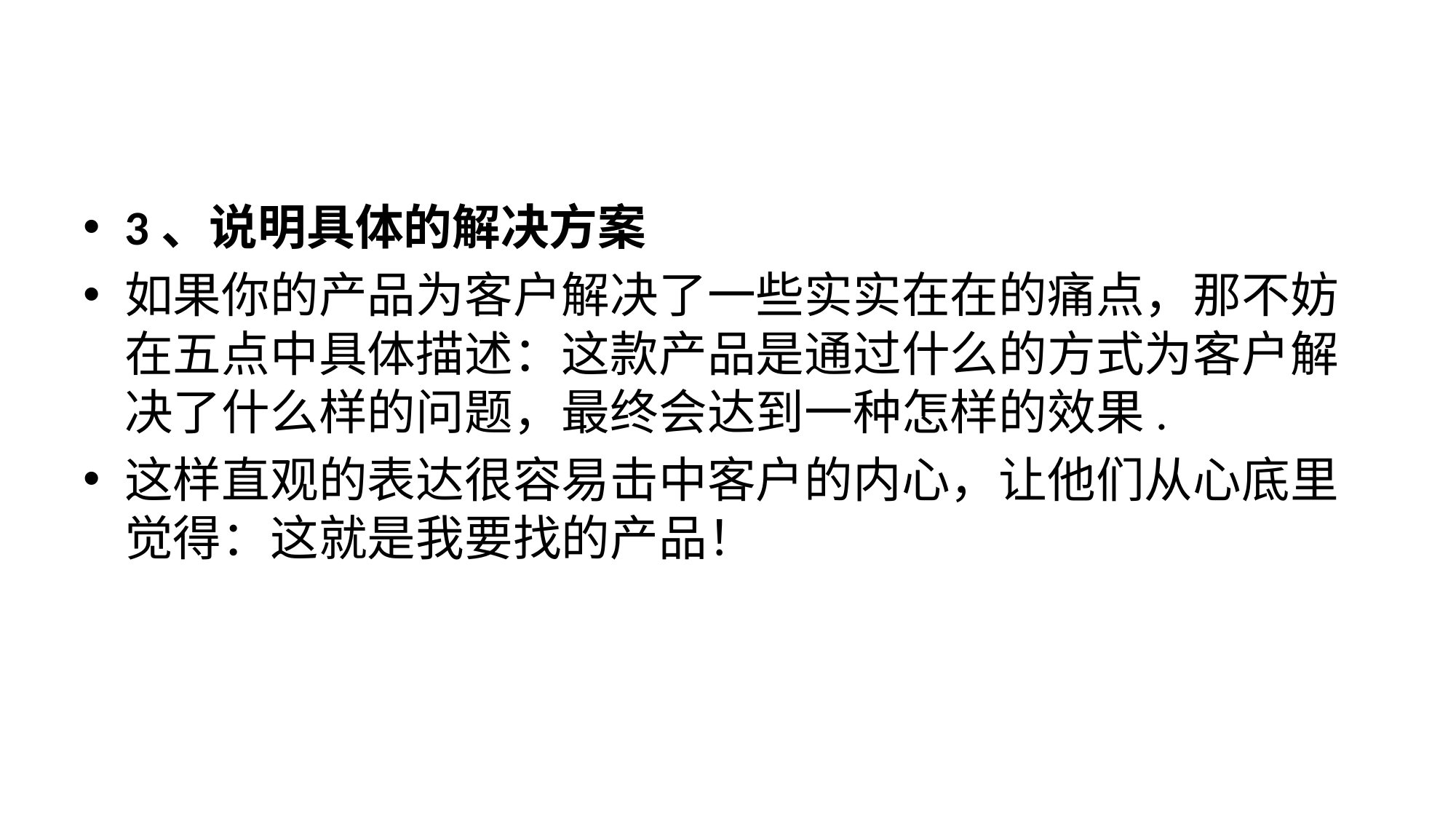

3、说明具体的解决方案
如果你的产品为客户解决了一些实实在在的痛点，那不妨在五点中具体描述：这款产品是通过什么的方式为客户解决了什么样的问题，最终会达到一种怎样的效果.
这样直观的表达很容易击中客户的内心，让他们从心底里觉得：这就是我要找的产品！